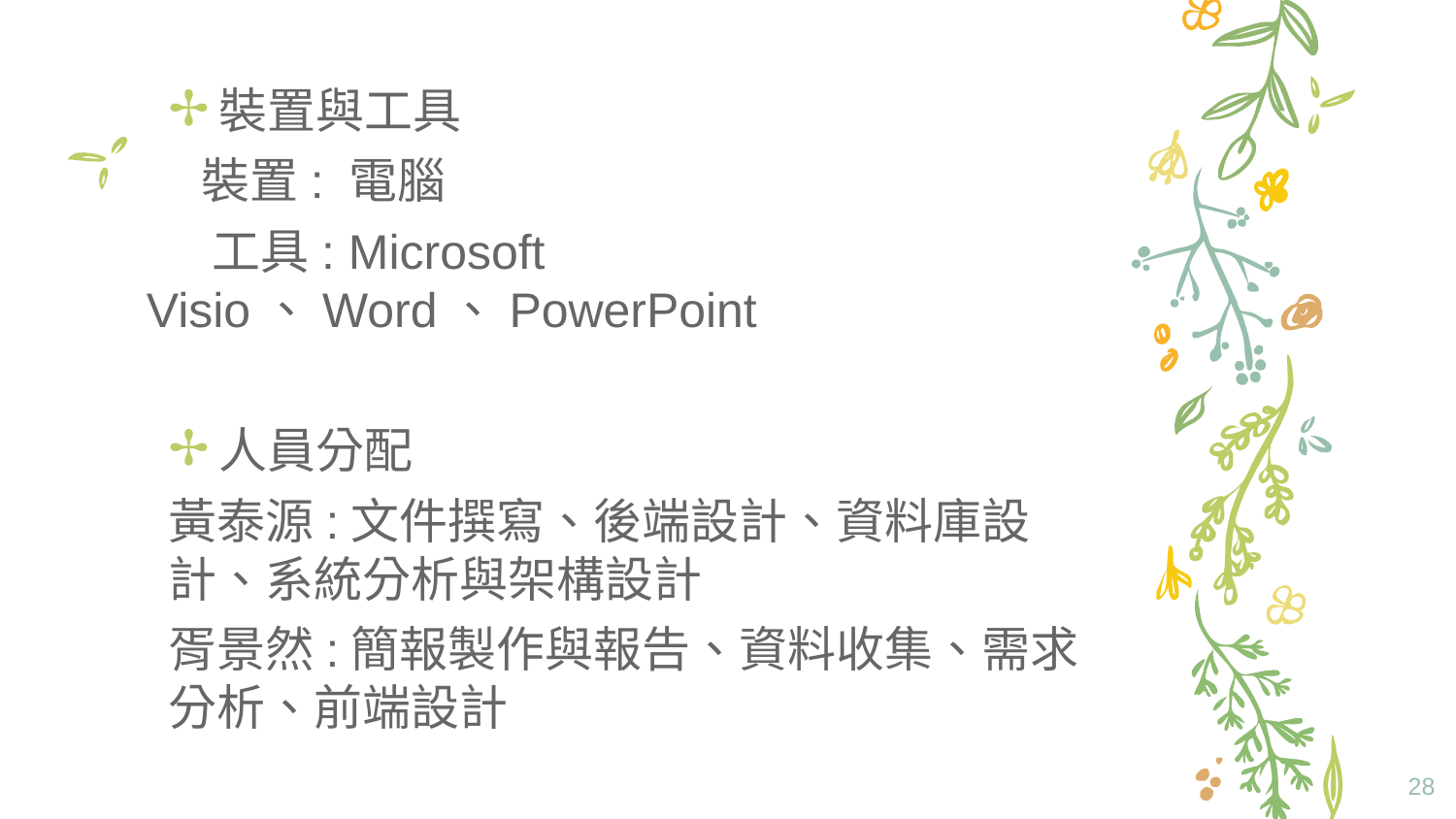

裝置與工具
    裝置: 電腦
     工具: Microsoft Visio、Word、PowerPoint

人員分配
黃泰源:文件撰寫、後端設計、資料庫設計、系統分析與架構設計
胥景然:簡報製作與報告、資料收集、需求分析、前端設計
28